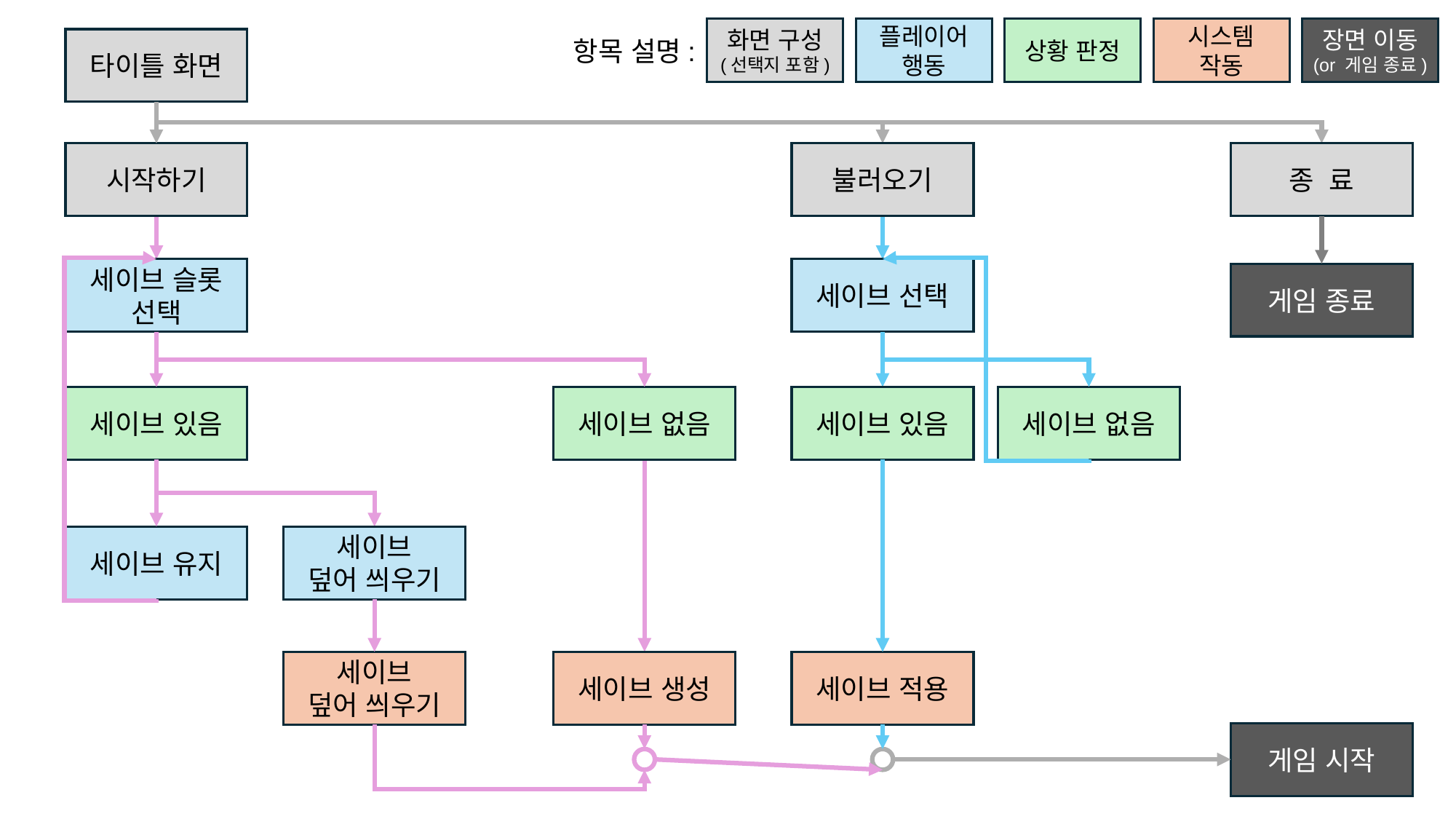

화면 구성
(선택지 포함)
플레이어
행동
시스템
작동
장면 이동
(or 게임 종료)
상황 판정
항목 설명:
타이틀 화면
시작하기
불러오기
종  료
세이브 슬롯 선택
세이브 선택
게임 종료
세이브 있음
세이브 있음
세이브 없음
세이브 없음
세이브 유지
세이브
덮어 씌우기
세이브
덮어 씌우기
세이브 생성
세이브 적용
게임 시작